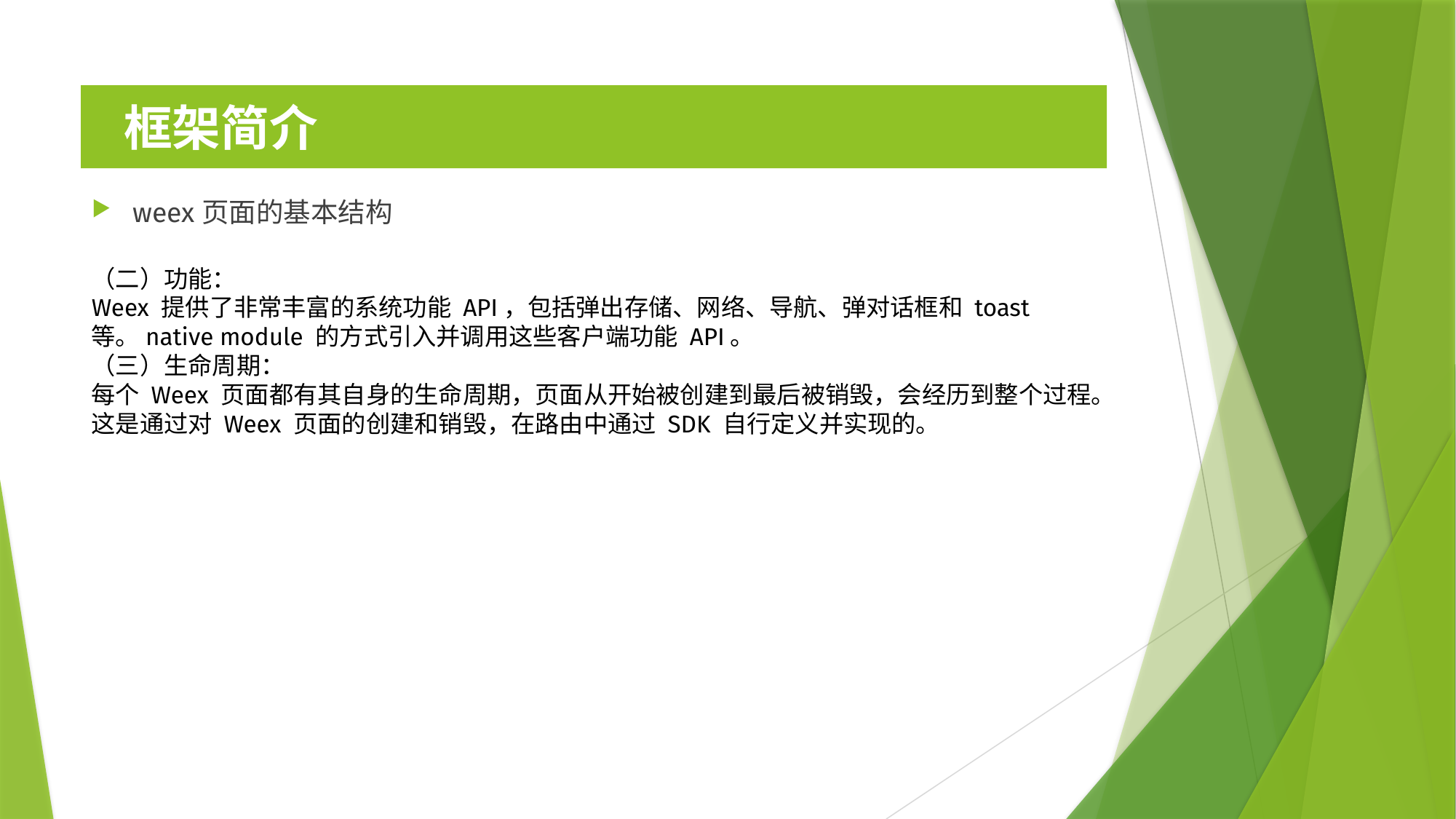

框架简介
weex页面的基本结构
（二）功能：
Weex 提供了非常丰富的系统功能 API，包括弹出存储、网络、导航、弹对话框和 toast 等。native module 的方式引入并调用这些客户端功能 API。
（三）生命周期：
每个 Weex 页面都有其自身的生命周期，页面从开始被创建到最后被销毁，会经历到整个过程。这是通过对 Weex 页面的创建和销毁，在路由中通过 SDK 自行定义并实现的。